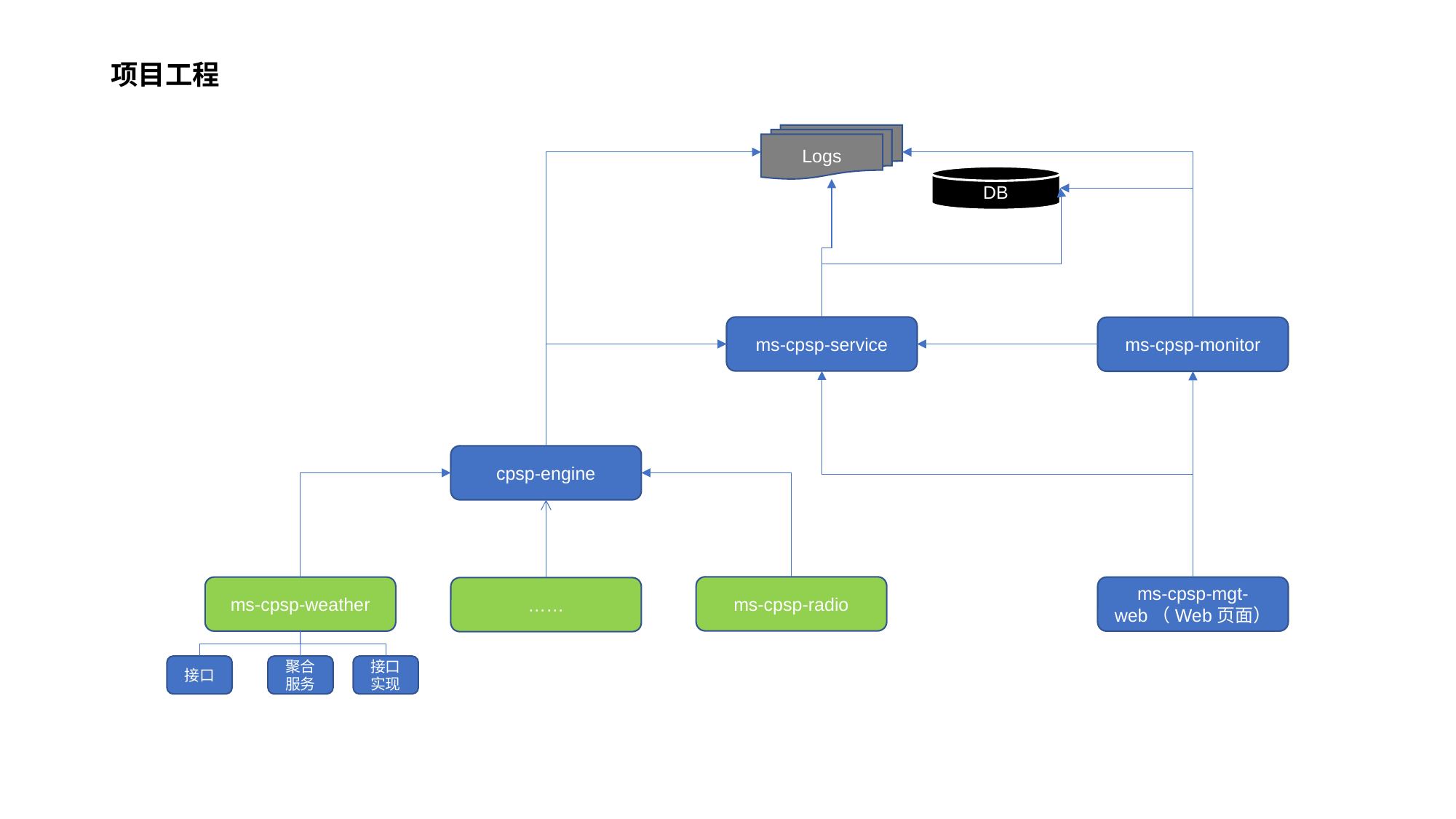

# 项目工程
Logs
DB
ms-cpsp-service
ms-cpsp-monitor
cpsp-engine
ms-cpsp-radio
ms-cpsp-weather
ms-cpsp-mgt-web（Web页面）
……
接口
聚合服务
接口实现